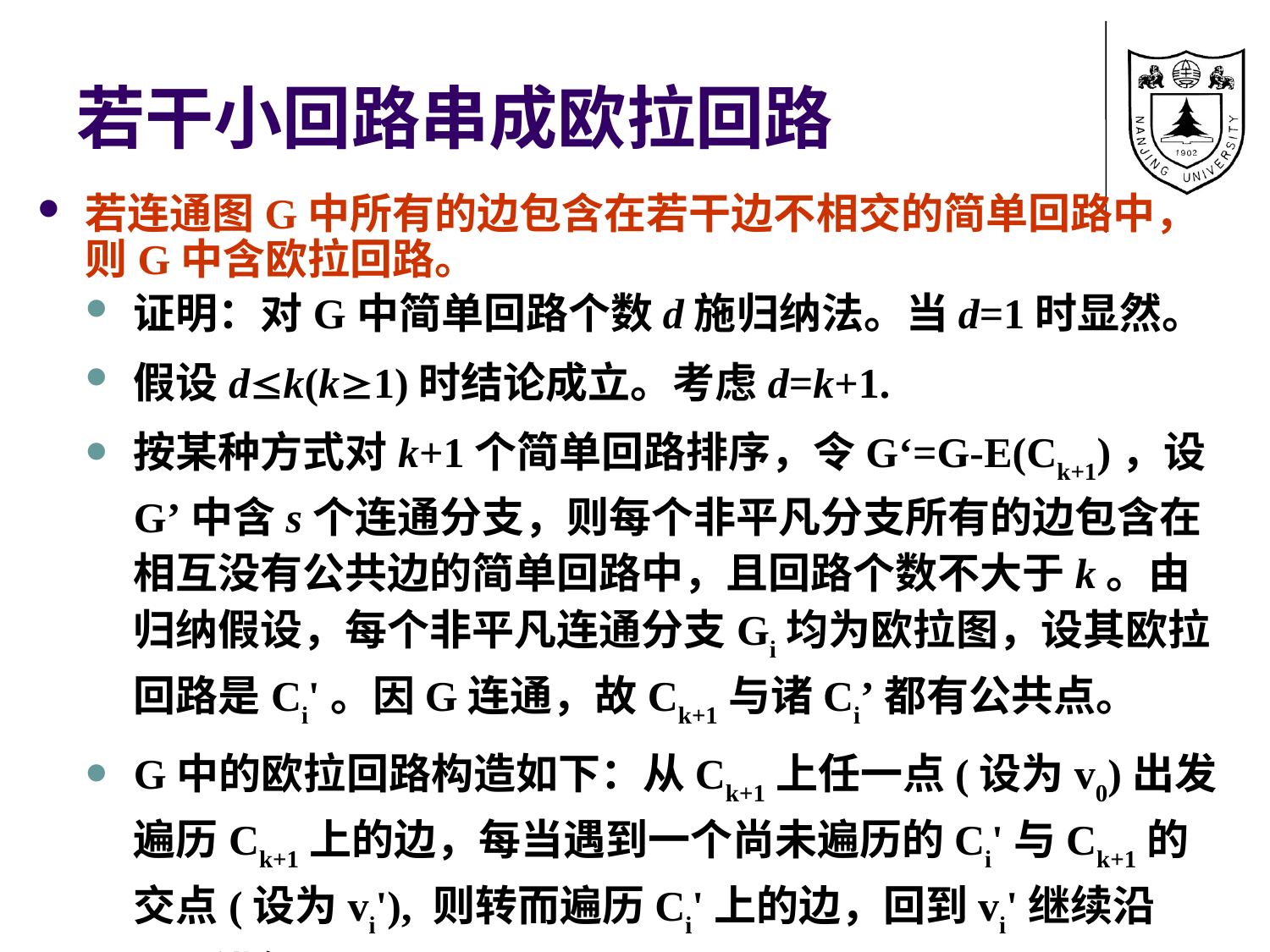

# 若干小回路串成欧拉回路
若连通图G中所有的边包含在若干边不相交的简单回路中，则G中含欧拉回路。
证明：对G中简单回路个数d施归纳法。当d=1时显然。
假设d≤k(k≥1)时结论成立。考虑d=k+1.
按某种方式对k+1个简单回路排序，令G‘=G-E(Ck+1)，设G’中含s个连通分支，则每个非平凡分支所有的边包含在相互没有公共边的简单回路中，且回路个数不大于k。由归纳假设，每个非平凡连通分支Gi均为欧拉图，设其欧拉回路是Ci'。因G连通，故Ck+1与诸Ci’都有公共点。
G中的欧拉回路构造如下：从Ck+1上任一点(设为v0)出发遍历Ck+1上的边，每当遇到一个尚未遍历的Ci'与Ck+1的交点(设为vi'), 则转而遍历Ci'上的边，回到vi'继续沿Ck+1进行。